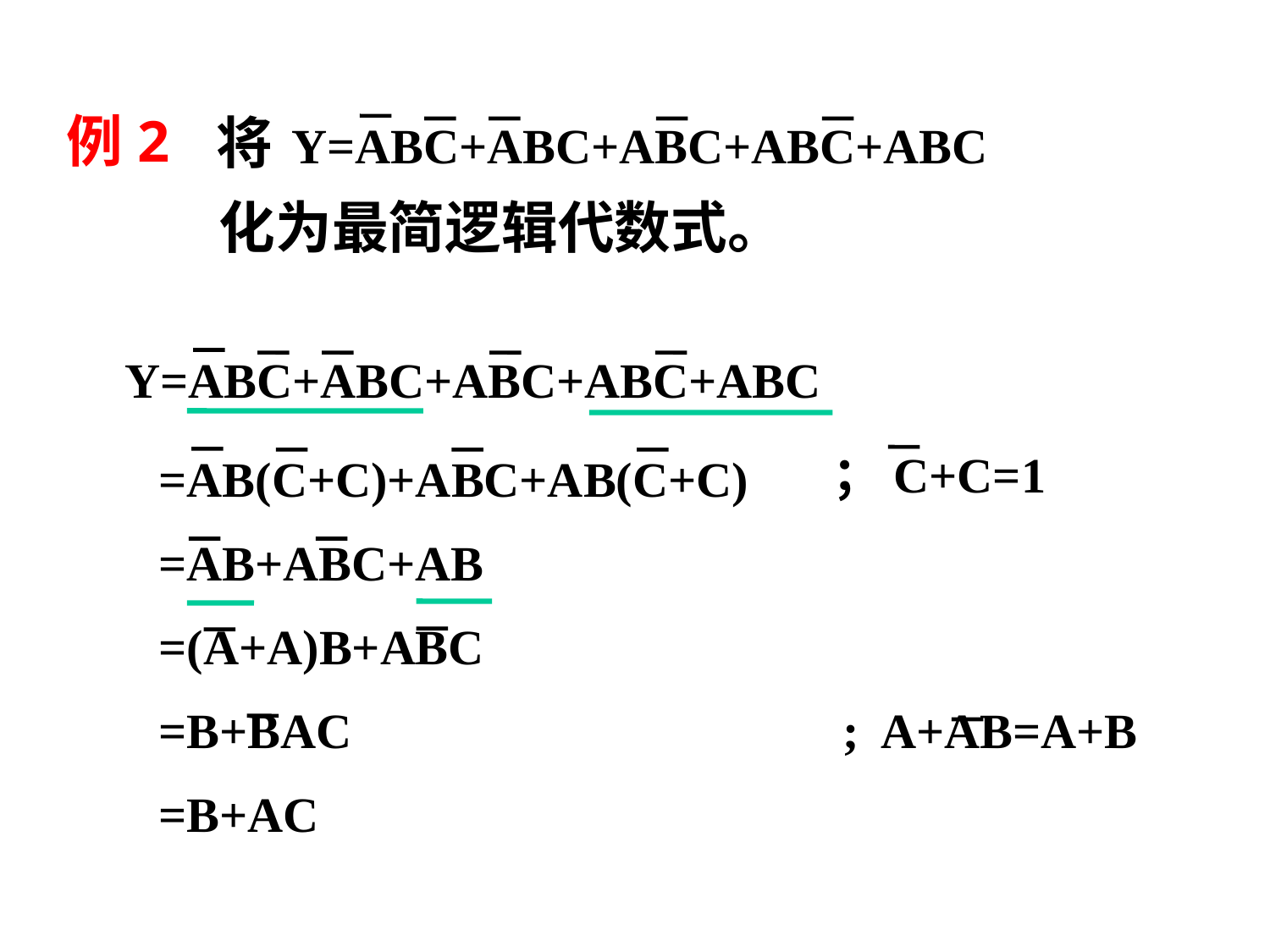

例2
将
Y=ABC+ABC+ABC+ABC+ABC

化为最简逻辑代数式。
Y=ABC+ABC+ABC+ABC+ABC

；C+C=1
   =AB(C+C)+ABC+AB(C+C)
   =AB+ABC+AB
   =(A+A)B+ABC
   =B+BAC                                        ;  A+AB=A+B
   =B+AC